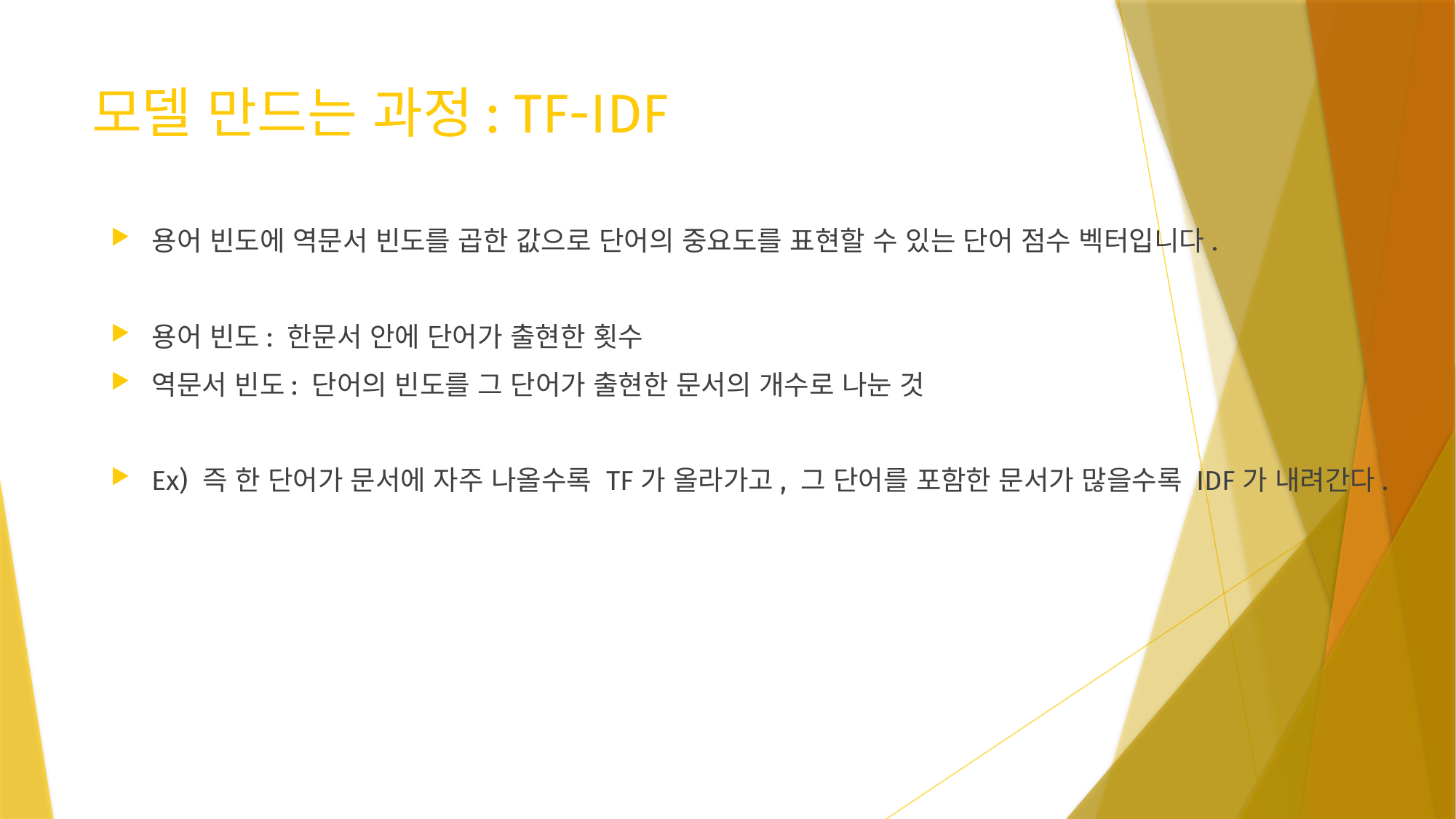

# 모델 만드는 과정: TF-IDF
용어 빈도에 역문서 빈도를 곱한 값으로 단어의 중요도를 표현할 수 있는 단어 점수 벡터입니다.

용어 빈도: 한문서 안에 단어가 출현한 횟수
역문서 빈도: 단어의 빈도를 그 단어가 출현한 문서의 개수로 나눈 것

Ex) 즉 한 단어가 문서에 자주 나올수록 TF가 올라가고, 그 단어를 포함한 문서가 많을수록 IDF가 내려간다.